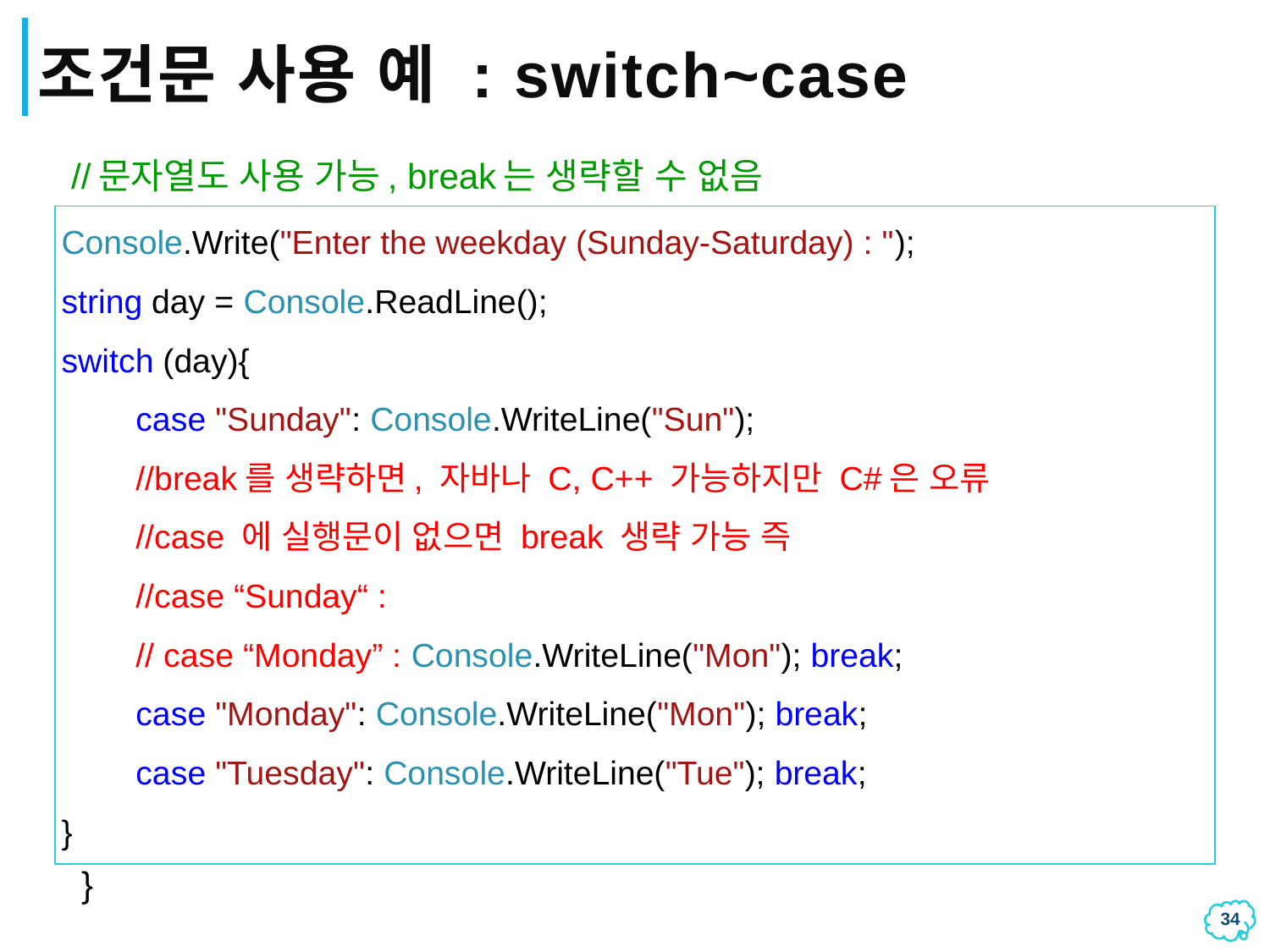

# 조건문 사용 예 : switch~case
//문자열도 사용 가능, break는 생략할 수 없음
Console.Write("Enter the weekday (Sunday-Saturday) : ");
string day = Console.ReadLine();
switch (day){
        case "Sunday": Console.WriteLine("Sun"); break;
        case "Monday": Console.WriteLine("Mon"); break;
        case "Tuesday": Console.WriteLine("Tue"); break;
        case "Wednesday": Console.WriteLine("Wed"); break;
        case "Thursday": Console.WriteLine("Thu"); break;
        case "Friday": Console.WriteLine("Fri"); break;
        case "Saturday": Console.WriteLine("Sat"); break;
        default: Console.WriteLine("Illegal day"); break;
 }
Console.Write("Enter the weekday (Sunday-Saturday) : ");
string day = Console.ReadLine();
switch (day){
        case "Sunday": Console.WriteLine("Sun");
        //break를 생략하면, 자바나 C, C++ 가능하지만 C#은 오류
        //case 에 실행문이 없으면 break 생략 가능 즉
        //case “Sunday“ :
        // case “Monday” : Console.WriteLine("Mon"); break;
        case "Monday": Console.WriteLine("Mon"); break;
        case "Tuesday": Console.WriteLine("Tue"); break;
}

34